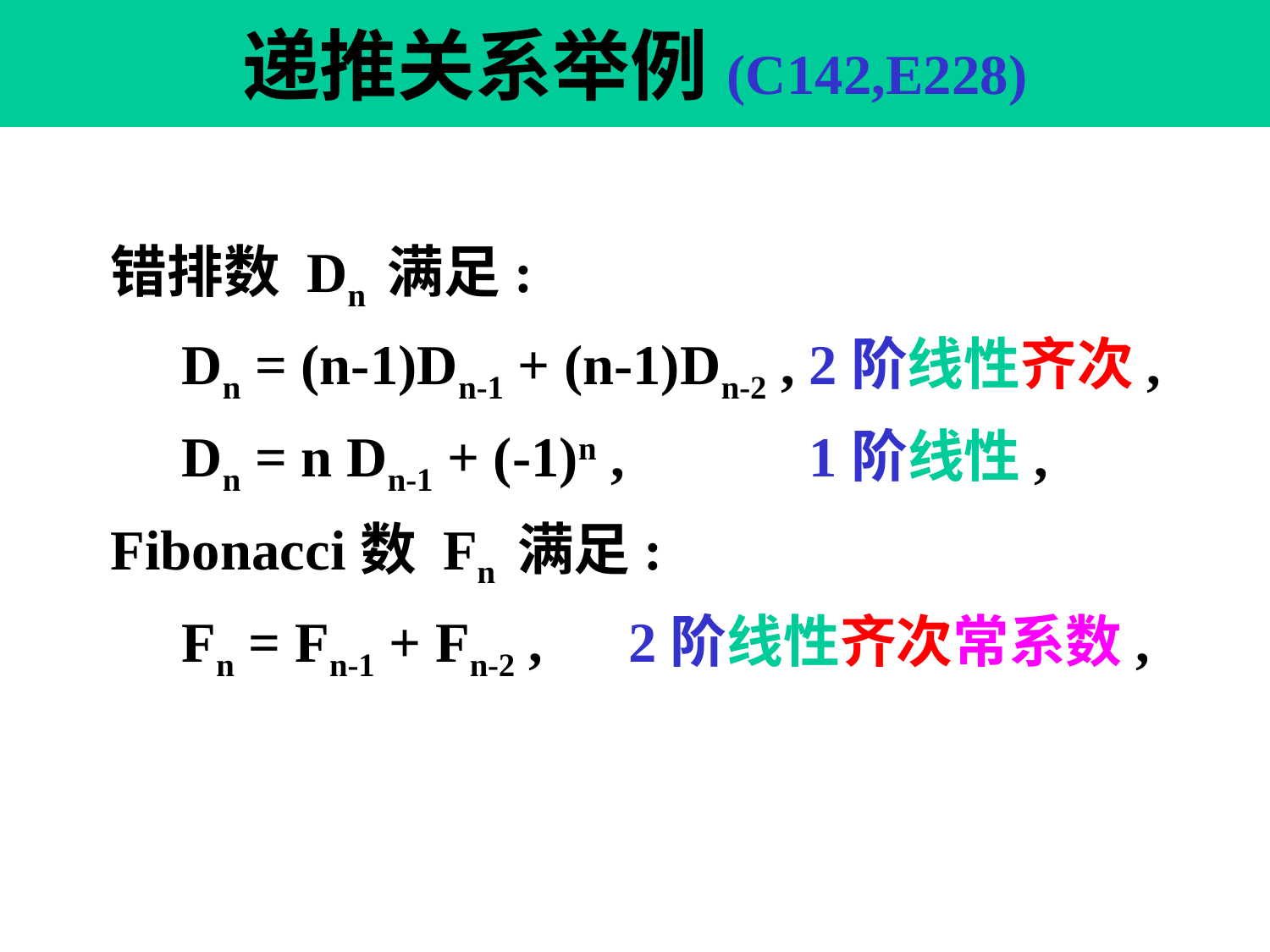

# 递推关系举例(C142,E228)
错排数 Dn 满足:
     Dn = (n-1)Dn-1 + (n-1)Dn-2 , 2阶线性齐次,
     Dn = n Dn-1 + (-1)n ,             1阶线性,
Fibonacci数 Fn 满足:
     Fn = Fn-1 + Fn-2 ,      2阶线性齐次常系数,